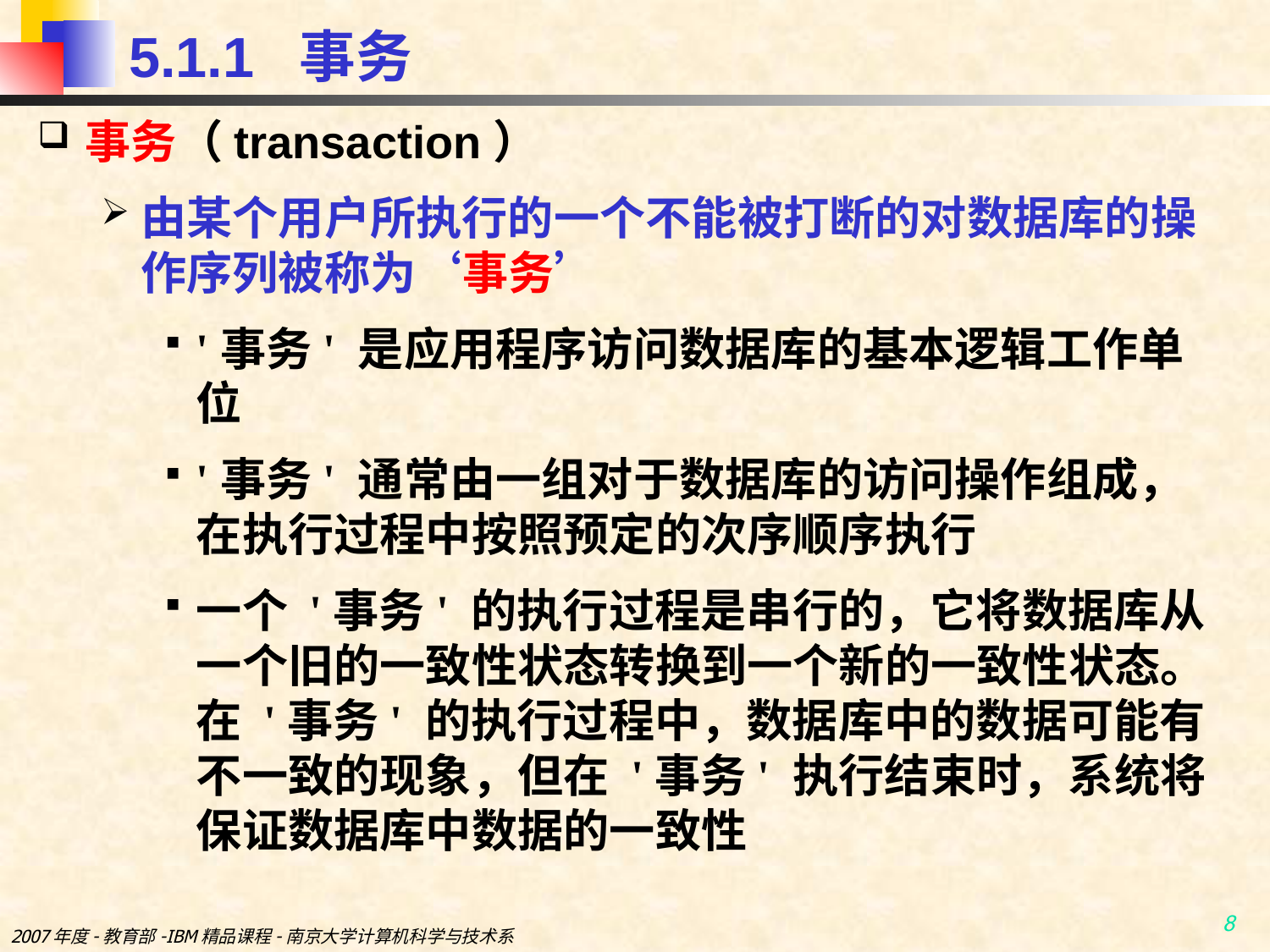

# 5.1.1  事务
事务（transaction）
由某个用户所执行的一个不能被打断的对数据库的操作序列被称为‘事务’
'事务' 是应用程序访问数据库的基本逻辑工作单位
'事务' 通常由一组对于数据库的访问操作组成，在执行过程中按照预定的次序顺序执行
一个 '事务' 的执行过程是串行的，它将数据库从一个旧的一致性状态转换到一个新的一致性状态。在 '事务' 的执行过程中，数据库中的数据可能有不一致的现象，但在 '事务' 执行结束时，系统将保证数据库中数据的一致性
8